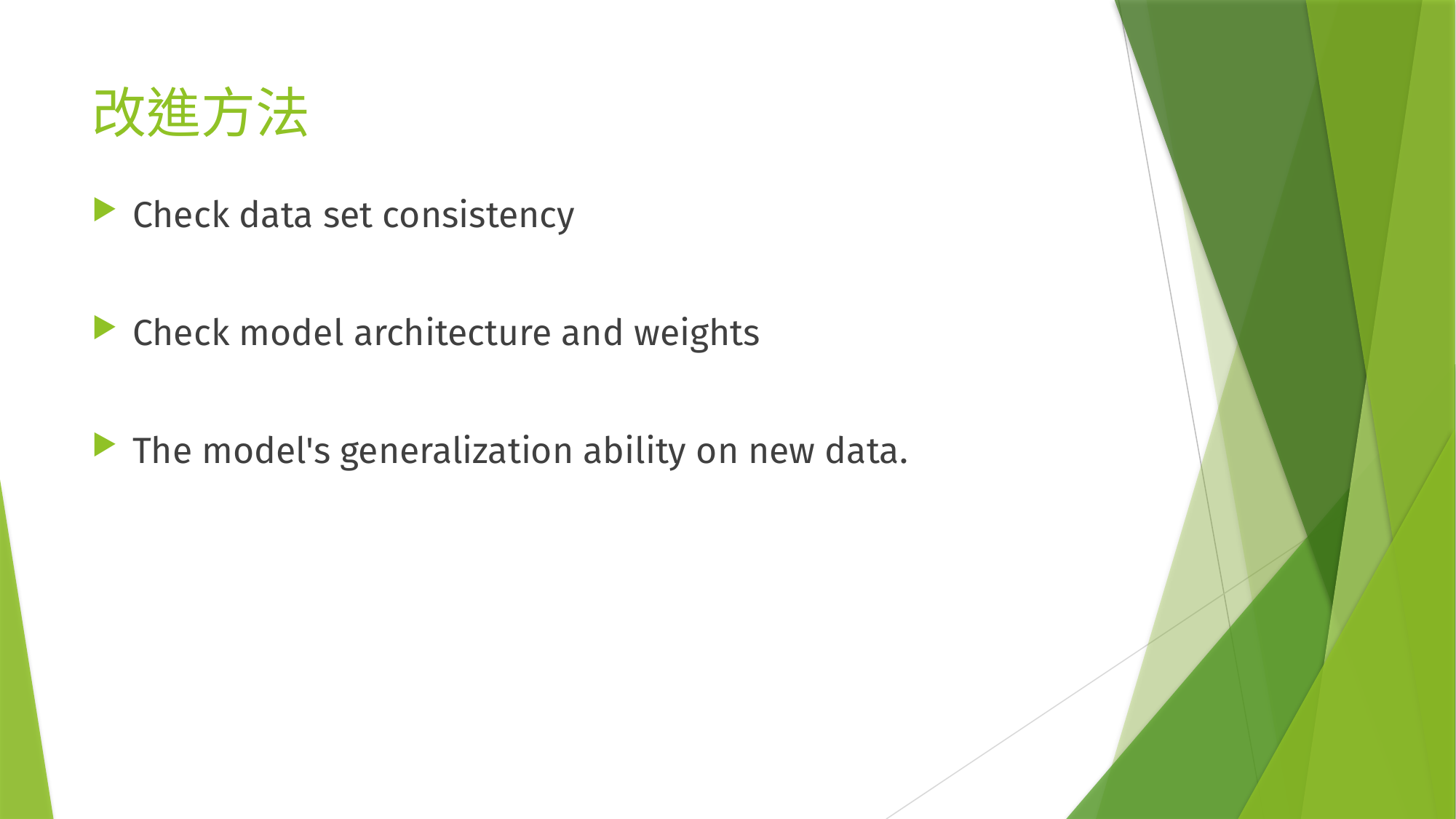

# 改進方法
Check data set consistency

Check model architecture and weights

The model's generalization ability on new data.